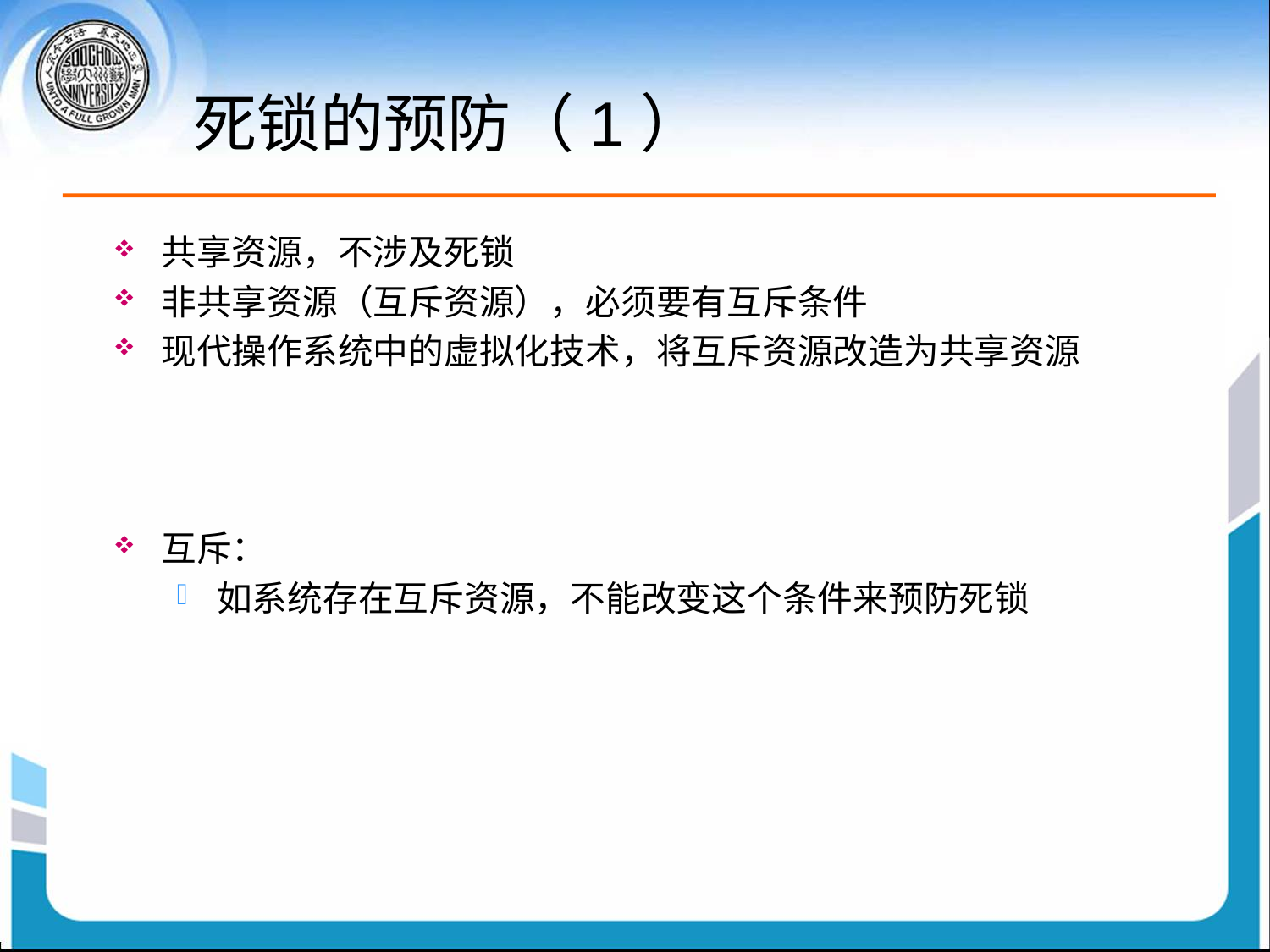

# 死锁的预防（1）
共享资源，不涉及死锁
非共享资源（互斥资源），必须要有互斥条件
现代操作系统中的虚拟化技术，将互斥资源改造为共享资源

互斥：
如系统存在互斥资源，不能改变这个条件来预防死锁